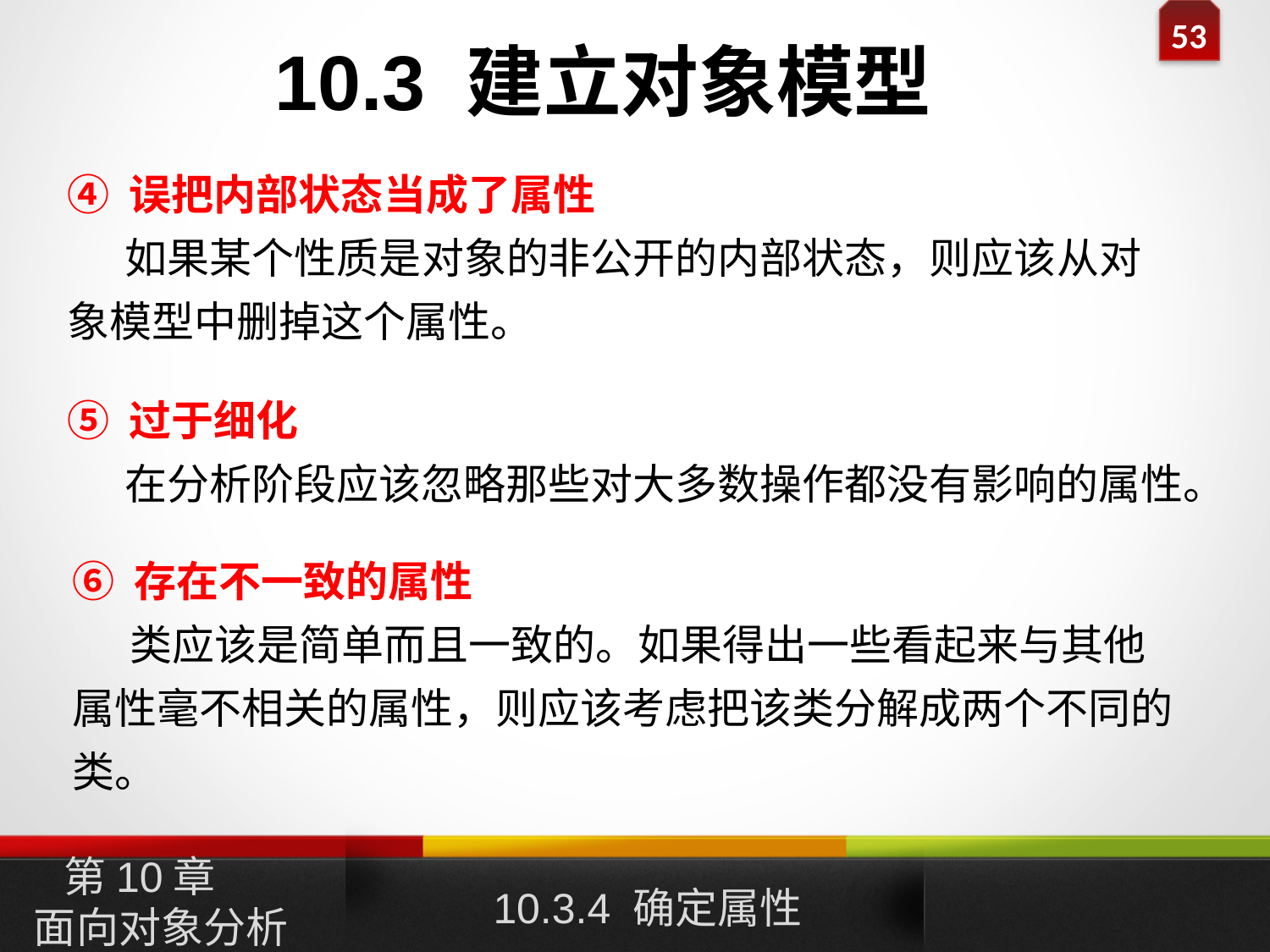

10.3 建立对象模型
④ 误把内部状态当成了属性
     如果某个性质是对象的非公开的内部状态，则应该从对象模型中删掉这个属性。
⑤ 过于细化
     在分析阶段应该忽略那些对大多数操作都没有影响的属性。
⑥ 存在不一致的属性
     类应该是简单而且一致的。如果得出一些看起来与其他属性毫不相关的属性，则应该考虑把该类分解成两个不同的类。
10.3.4 确定属性